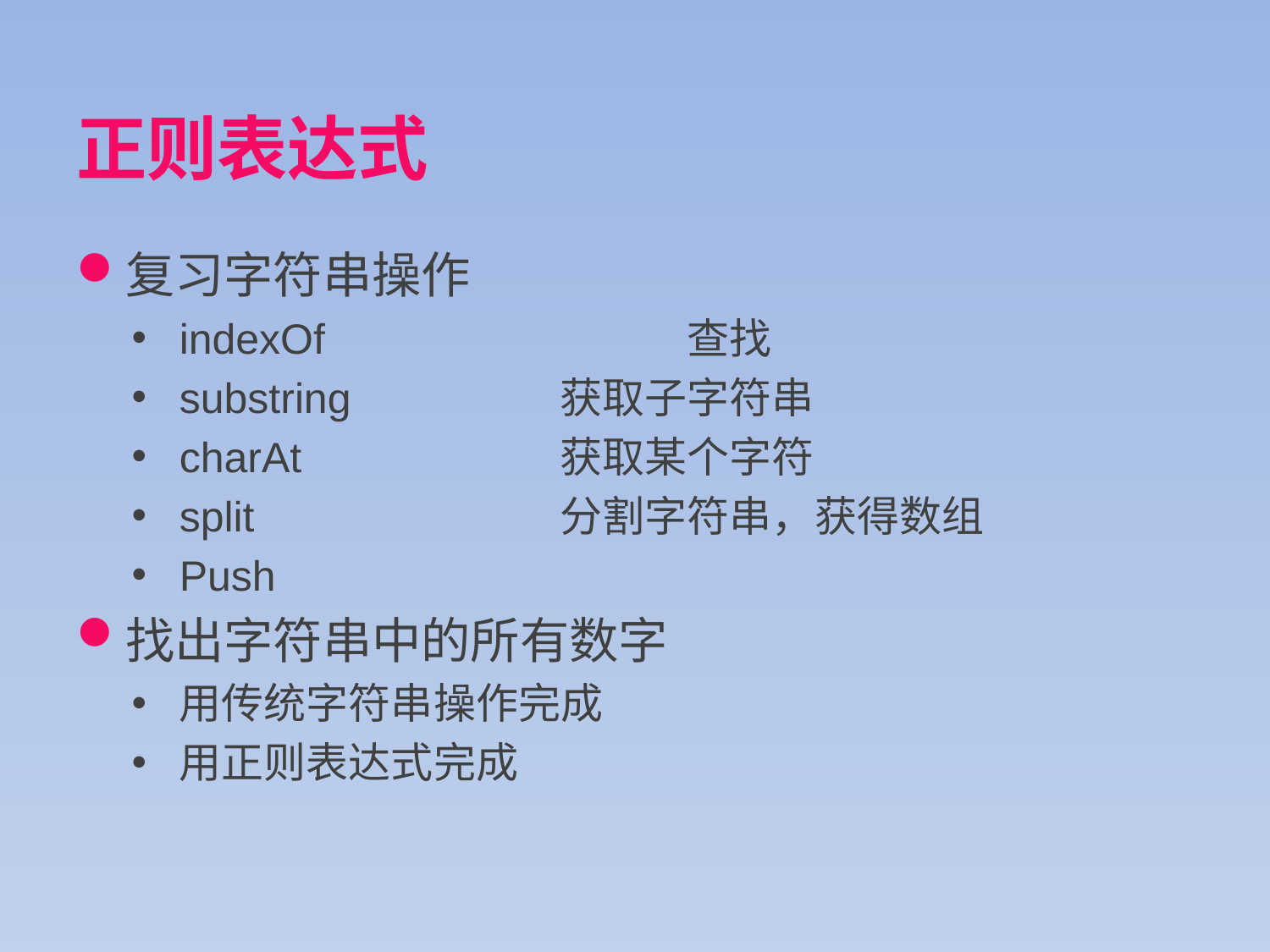

# 正则表达式
复习字符串操作
indexOf			查找
substring		获取子字符串
charAt			获取某个字符
split			分割字符串，获得数组
Push
找出字符串中的所有数字
用传统字符串操作完成
用正则表达式完成